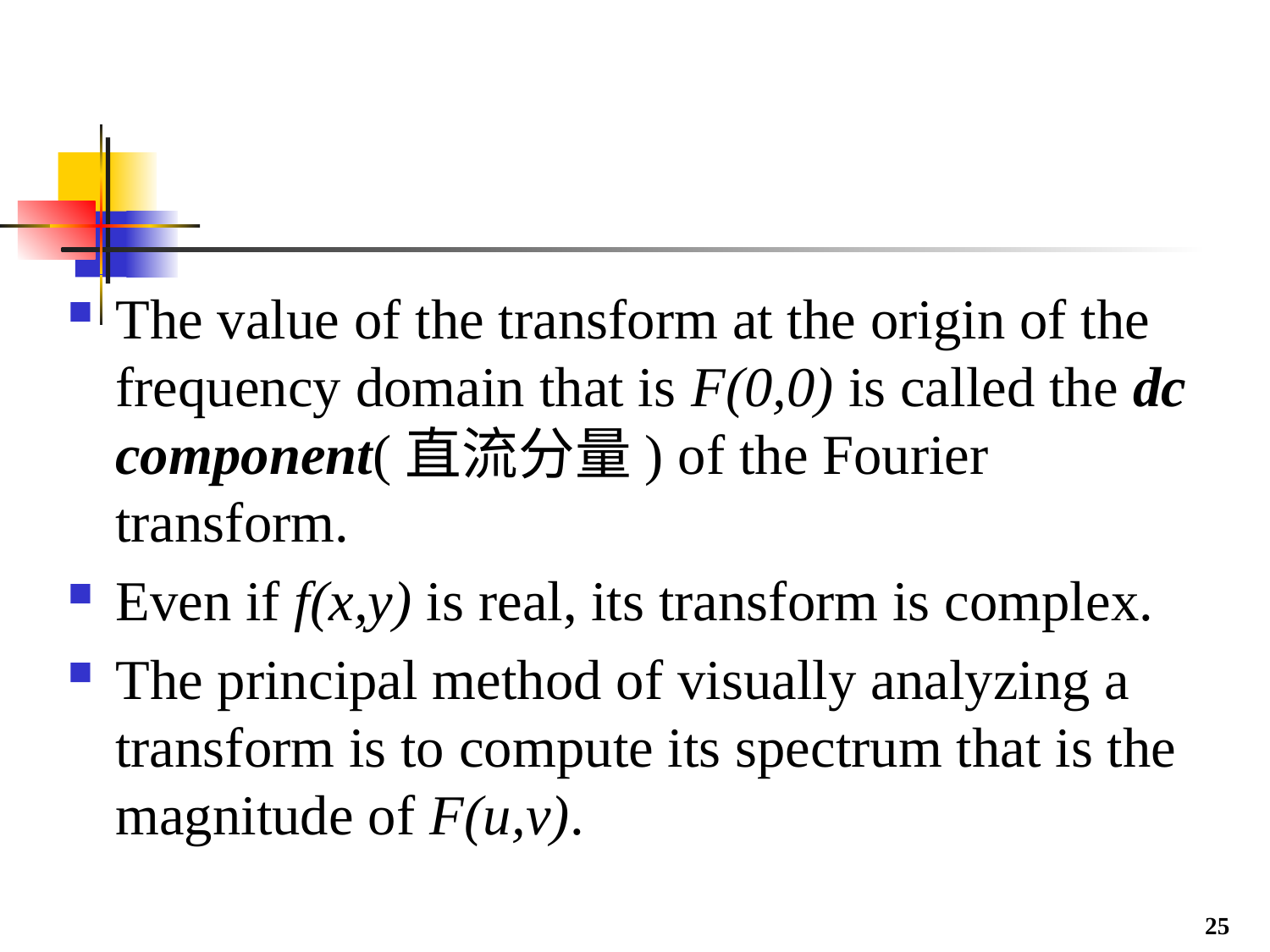

#
The value of the transform at the origin of the frequency domain that is F(0,0) is called the dc component(直流分量) of the Fourier transform.
Even if f(x,y) is real, its transform is complex.
The principal method of visually analyzing a transform is to compute its spectrum that is the magnitude of F(u,v).

25